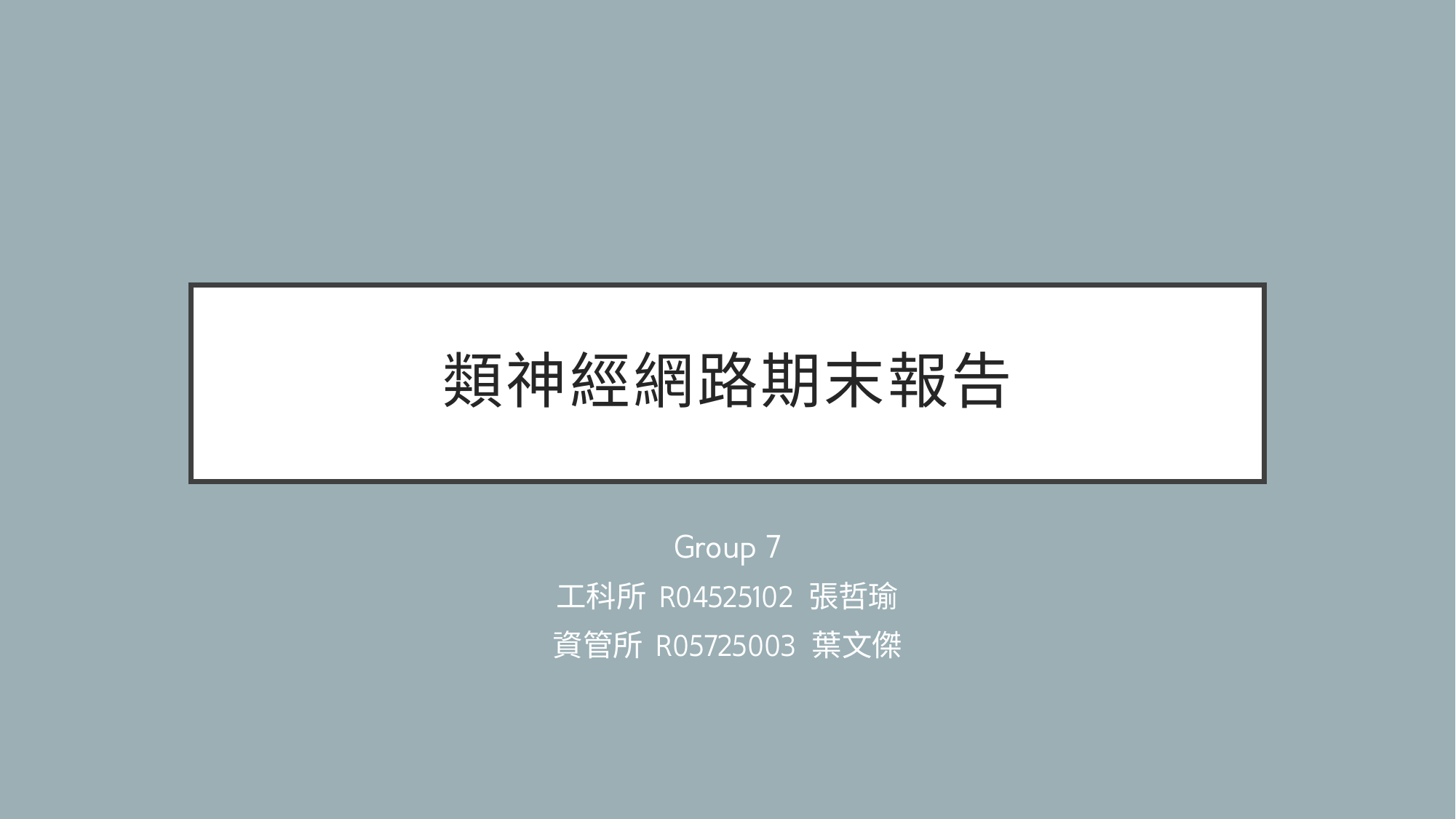

# 類神經網路期末報告
Group 7
工科所 R04525102 張哲瑜
資管所 R05725003 葉文傑